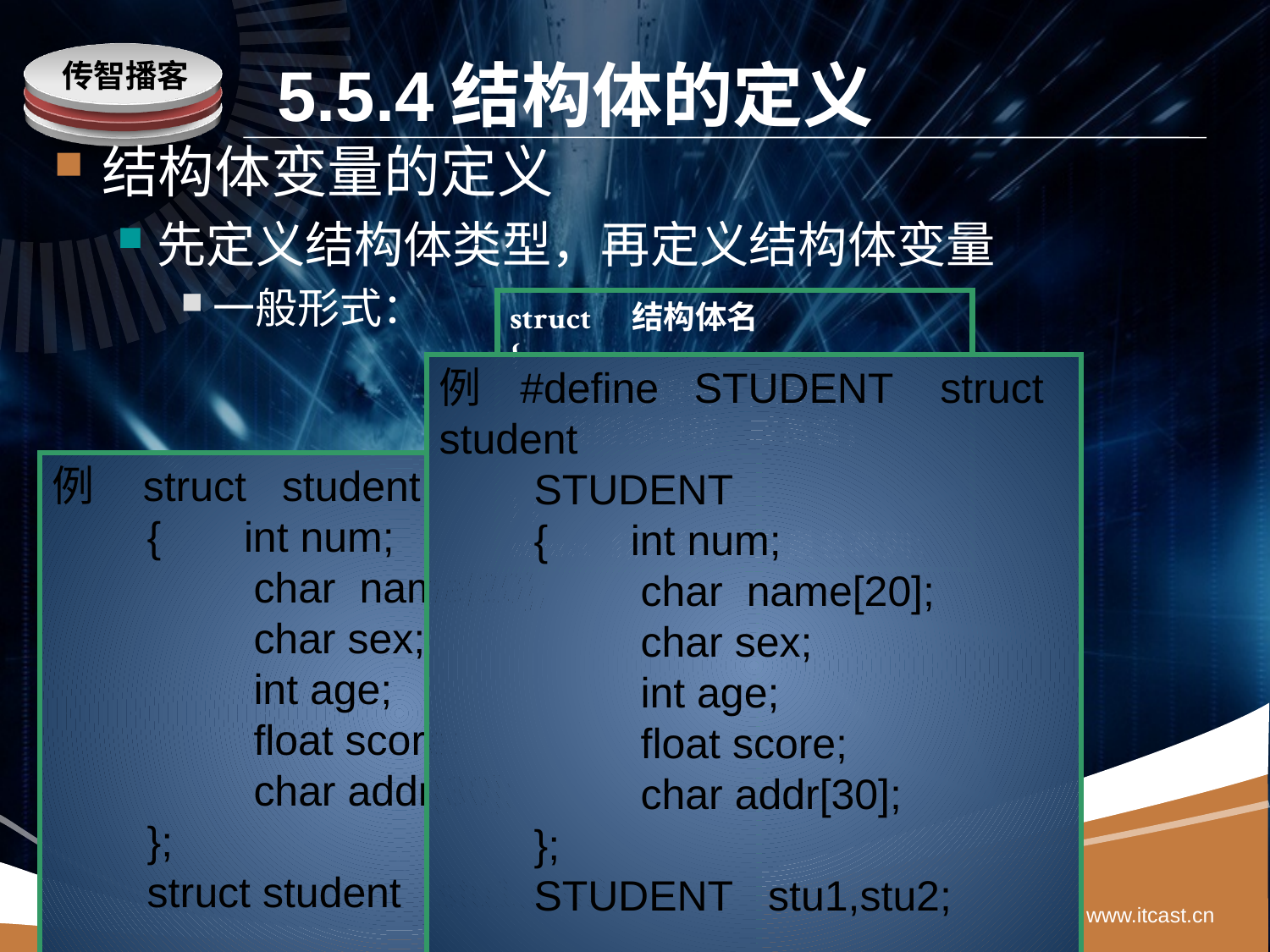

# 5.5.4结构体的定义
结构体变量的定义
先定义结构体类型，再定义结构体变量
一般形式：
struct     结构体名
{
      类型标识符    成员名；
      类型标识符    成员名；
         …………….
}；
struct  结构体名  变量名表列；
例   #define   STUDENT    struct  student
        STUDENT
        {       int num;
                 char  name[20];
                 char sex;
                 int age;
                 float score;
                 char addr[30];
        };
        STUDENT   stu1,stu2;
例    struct   student
        {       int num;
                 char  name[20];
                 char sex;
                 int age;
                 float score;
                 char addr[30];
        };
        struct student   stu1,stu2;
www.itcast.cn